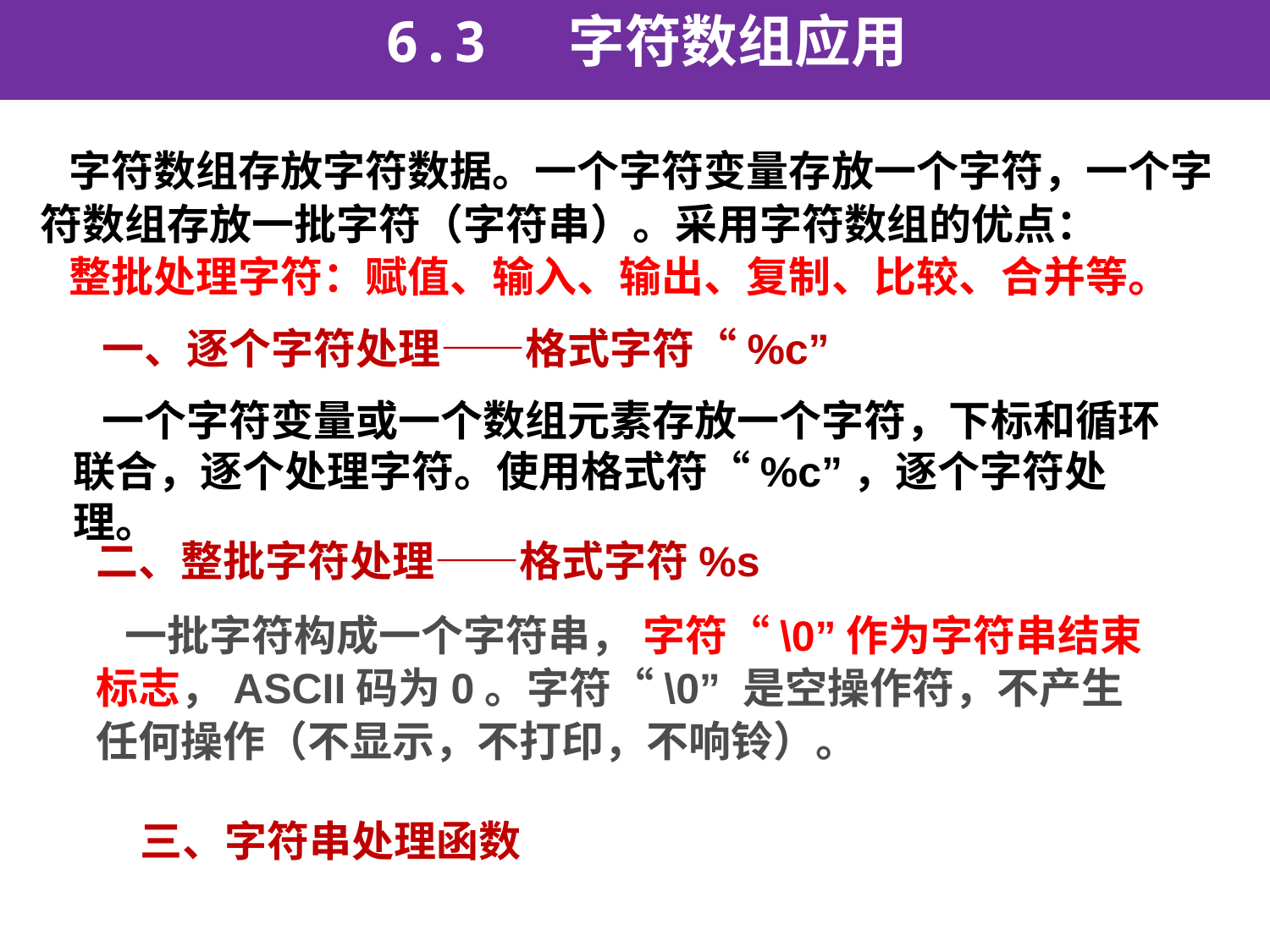

6.3  字符数组应用
  字符数组存放字符数据。一个字符变量存放一个字符，一个字符数组存放一批字符（字符串）。采用字符数组的优点：
  整批处理字符：赋值、输入、输出、复制、比较、合并等。

  一、逐个字符处理——格式字符“%c”
  一个字符变量或一个数组元素存放一个字符，下标和循环联合，逐个处理字符。使用格式符“%c”，逐个字符处理。
二、整批字符处理——格式字符%s
  一批字符构成一个字符串， 字符“\0”作为字符串结束标志，ASCII码为0。字符“\0” 是空操作符，不产生任何操作（不显示，不打印，不响铃）。

三、字符串处理函数